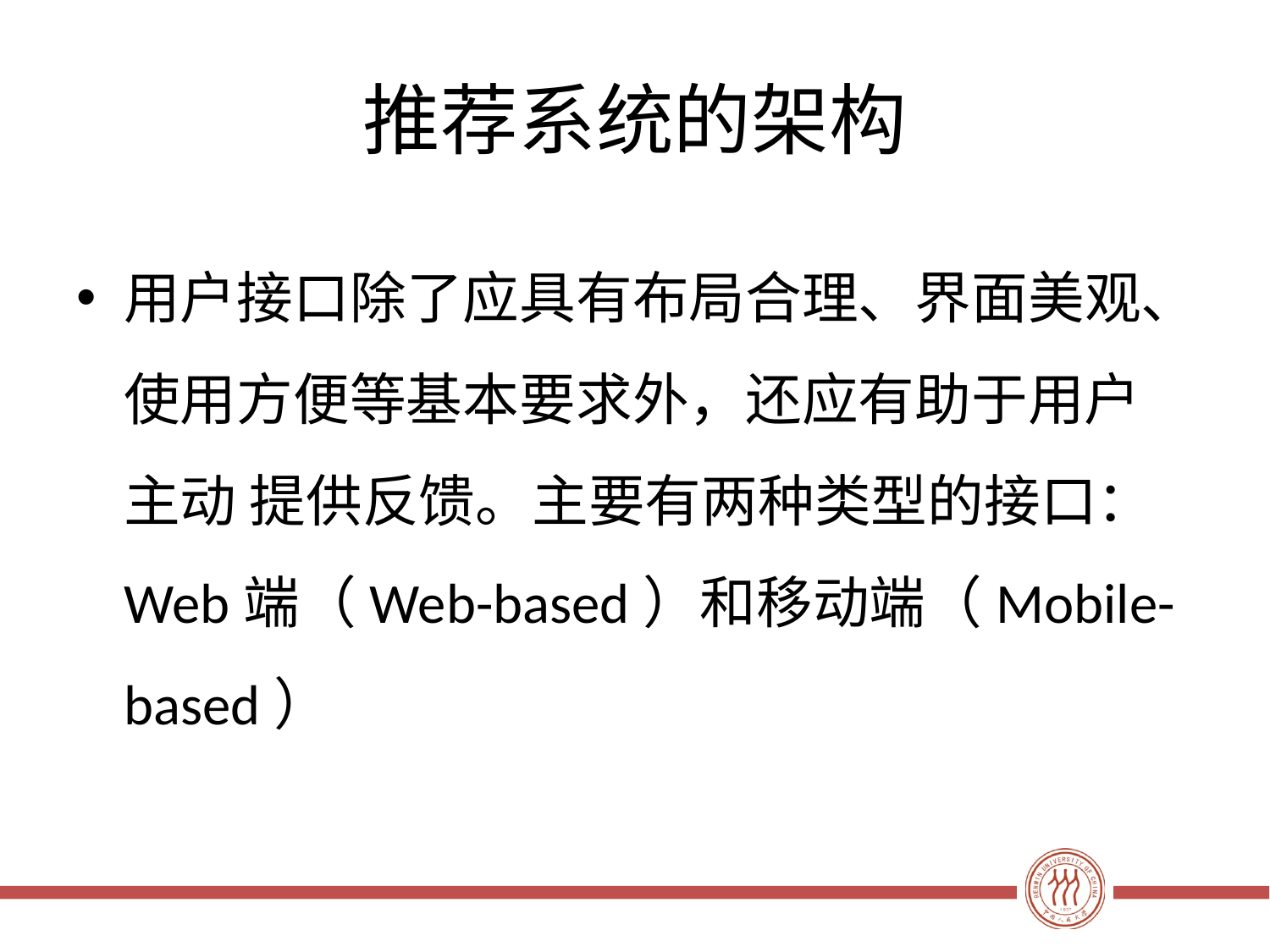

# 推荐系统的架构
用户接口除了应具有布局合理、界面美观、使用方便等基本要求外，还应有助于用户主动 提供反馈。主要有两种类型的接口：Web端（Web-based）和移动端（Mobile-based）